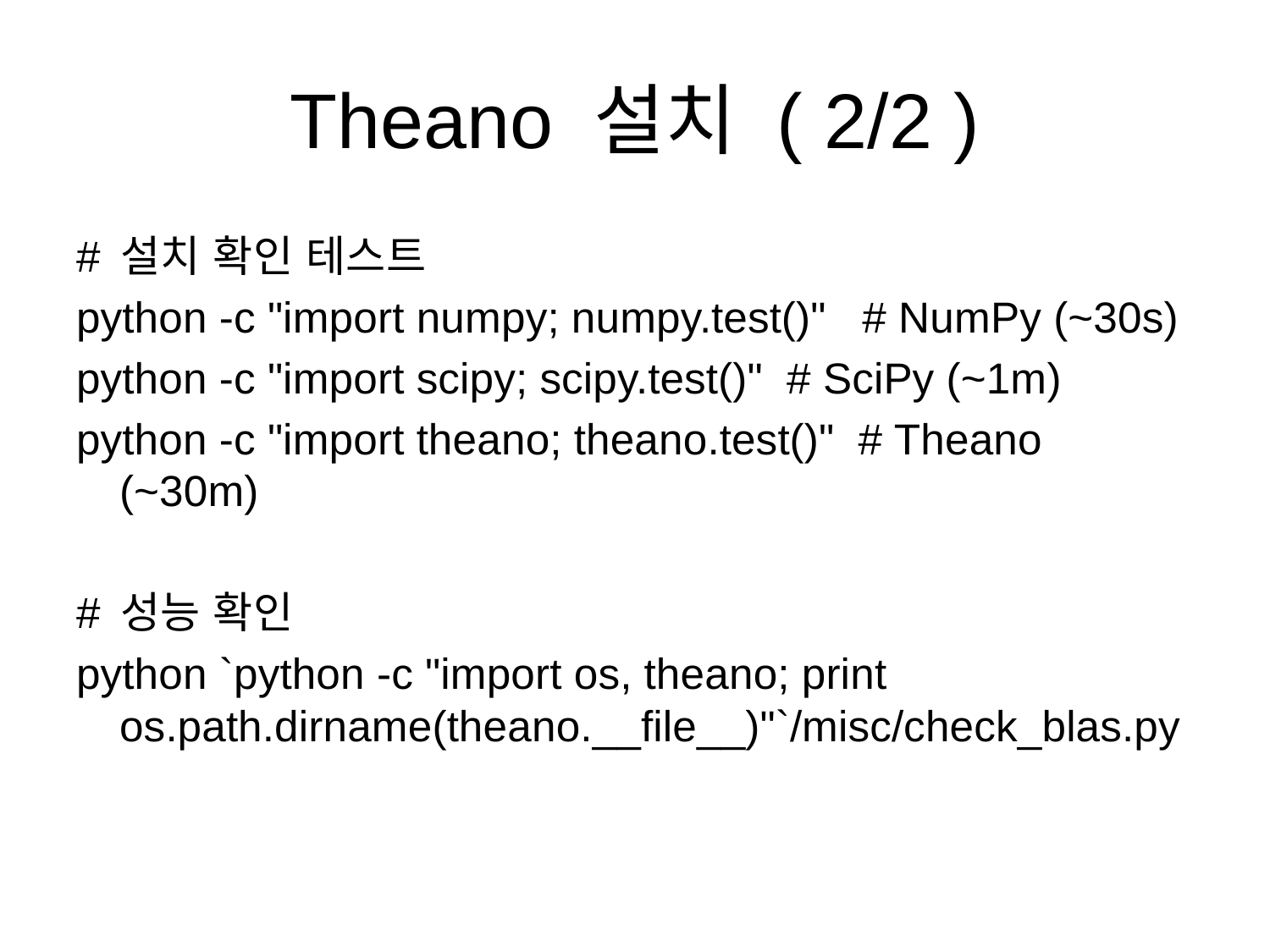

# Theano 설치 ( 2/2 )
# 설치 확인 테스트
python -c "import numpy; numpy.test()"   # NumPy (~30s)
python -c "import scipy; scipy.test()"  # SciPy (~1m)
python -c "import theano; theano.test()"  # Theano (~30m)

# 성능 확인
python `python -c "import os, theano; print os.path.dirname(theano.__file__)"`/misc/check_blas.py